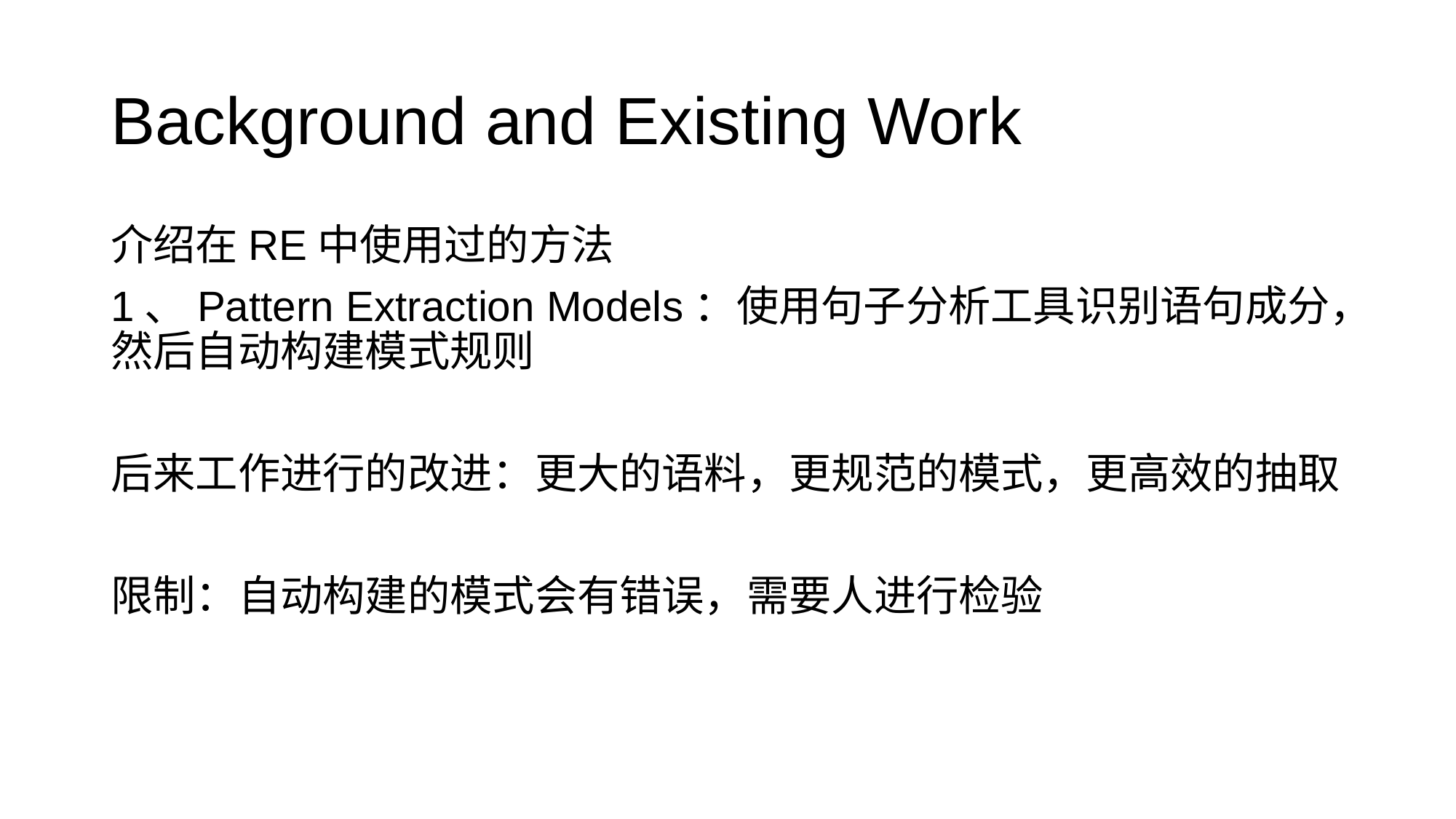

# Background and Existing Work
介绍在RE中使用过的方法
1、Pattern Extraction Models：使用句子分析工具识别语句成分，然后自动构建模式规则

后来工作进行的改进：更大的语料，更规范的模式，更高效的抽取

限制：自动构建的模式会有错误，需要人进行检验